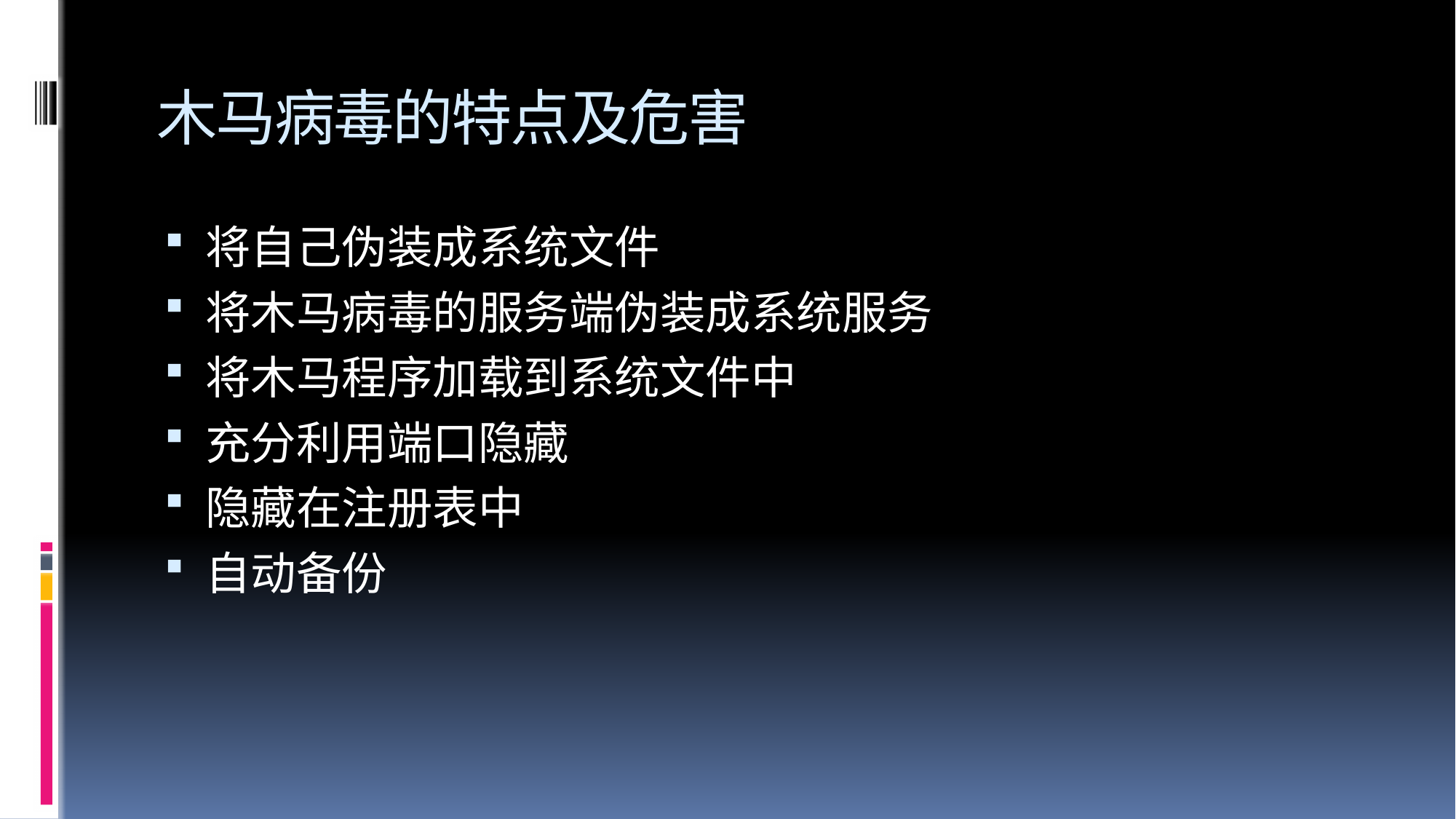

# 木马病毒的特点及危害
将自己伪装成系统文件
将木马病毒的服务端伪装成系统服务
将木马程序加载到系统文件中
充分利用端口隐藏
隐藏在注册表中
自动备份